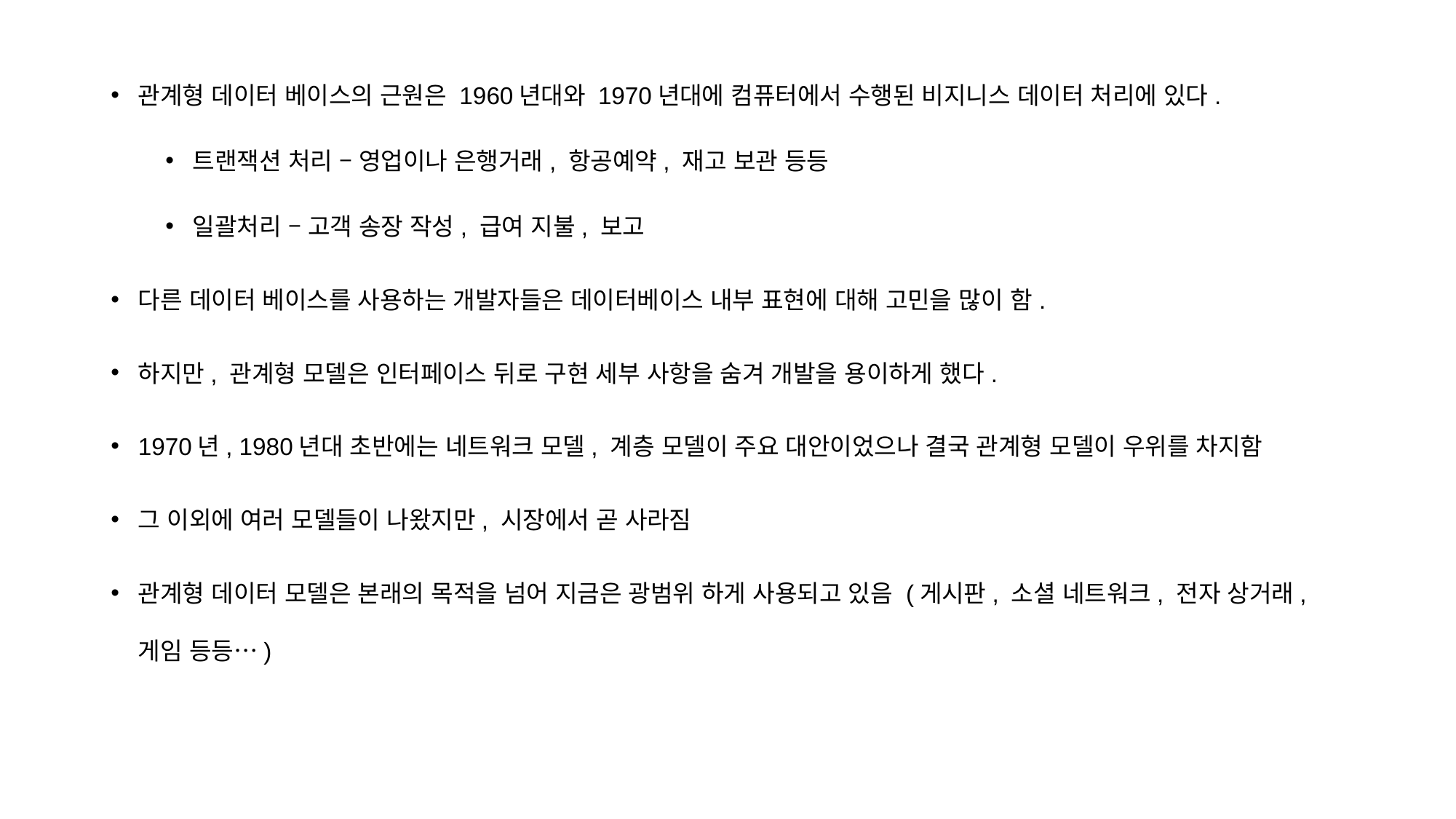

관계형 데이터 베이스의 근원은 1960년대와 1970년대에 컴퓨터에서 수행된 비지니스 데이터 처리에 있다.
트랜잭션 처리 – 영업이나 은행거래, 항공예약, 재고 보관 등등
일괄처리 – 고객 송장 작성, 급여 지불, 보고
다른 데이터 베이스를 사용하는 개발자들은 데이터베이스 내부 표현에 대해 고민을 많이 함.
하지만, 관계형 모델은 인터페이스 뒤로 구현 세부 사항을 숨겨 개발을 용이하게 했다.
1970년, 1980년대 초반에는 네트워크 모델, 계층 모델이 주요 대안이었으나 결국 관계형 모델이 우위를 차지함
그 이외에 여러 모델들이 나왔지만, 시장에서 곧 사라짐
관계형 데이터 모델은 본래의 목적을 넘어 지금은 광범위 하게 사용되고 있음 (게시판, 소셜 네트워크, 전자 상거래, 게임 등등…)